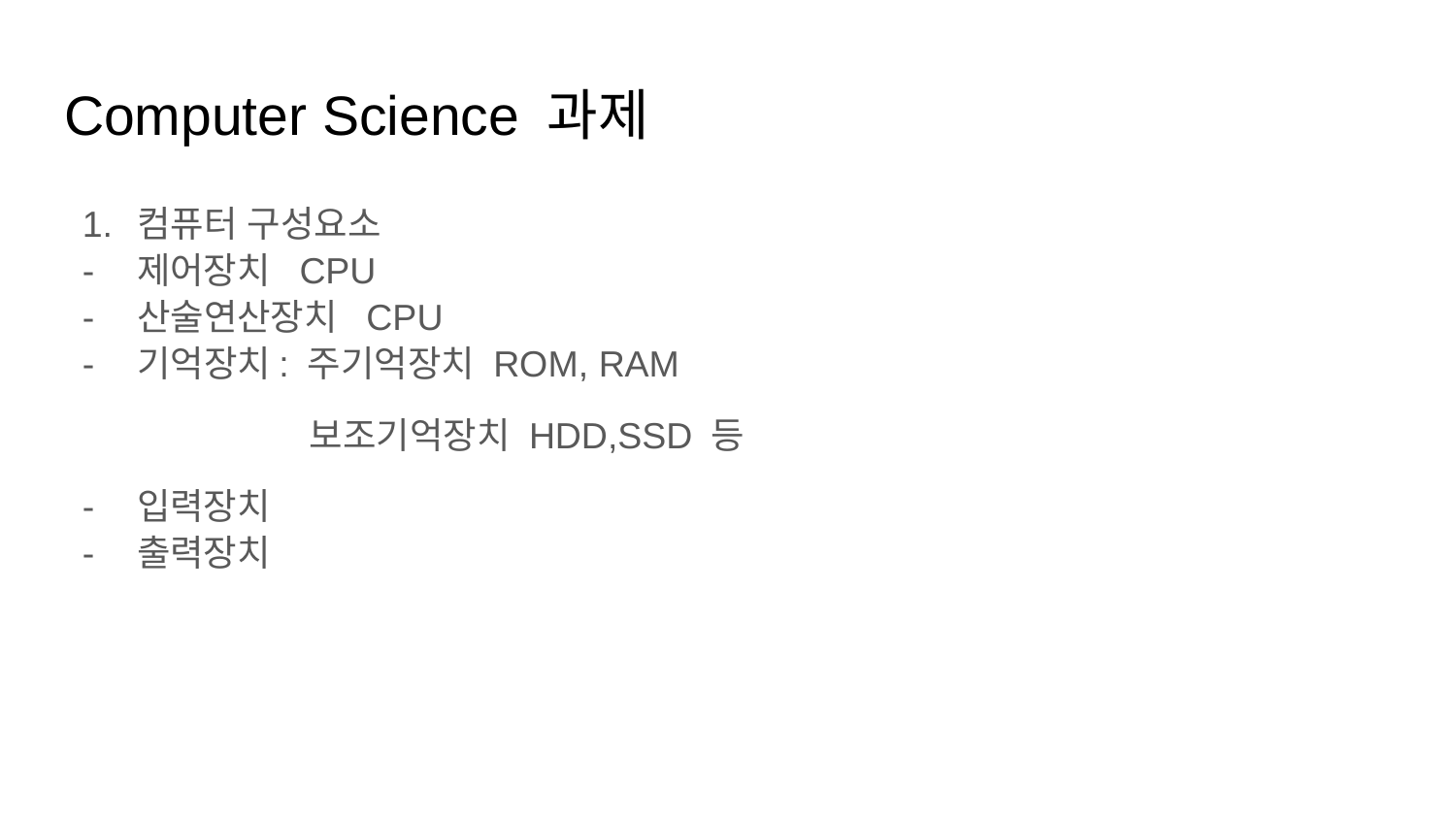

# Computer Science 과제

컴퓨터 구성요소
제어장치  CPU
산술연산장치  CPU
기억장치: 주기억장치 ROM, RAM
         보조기억장치 HDD,SSD 등
입력장치
출력장치